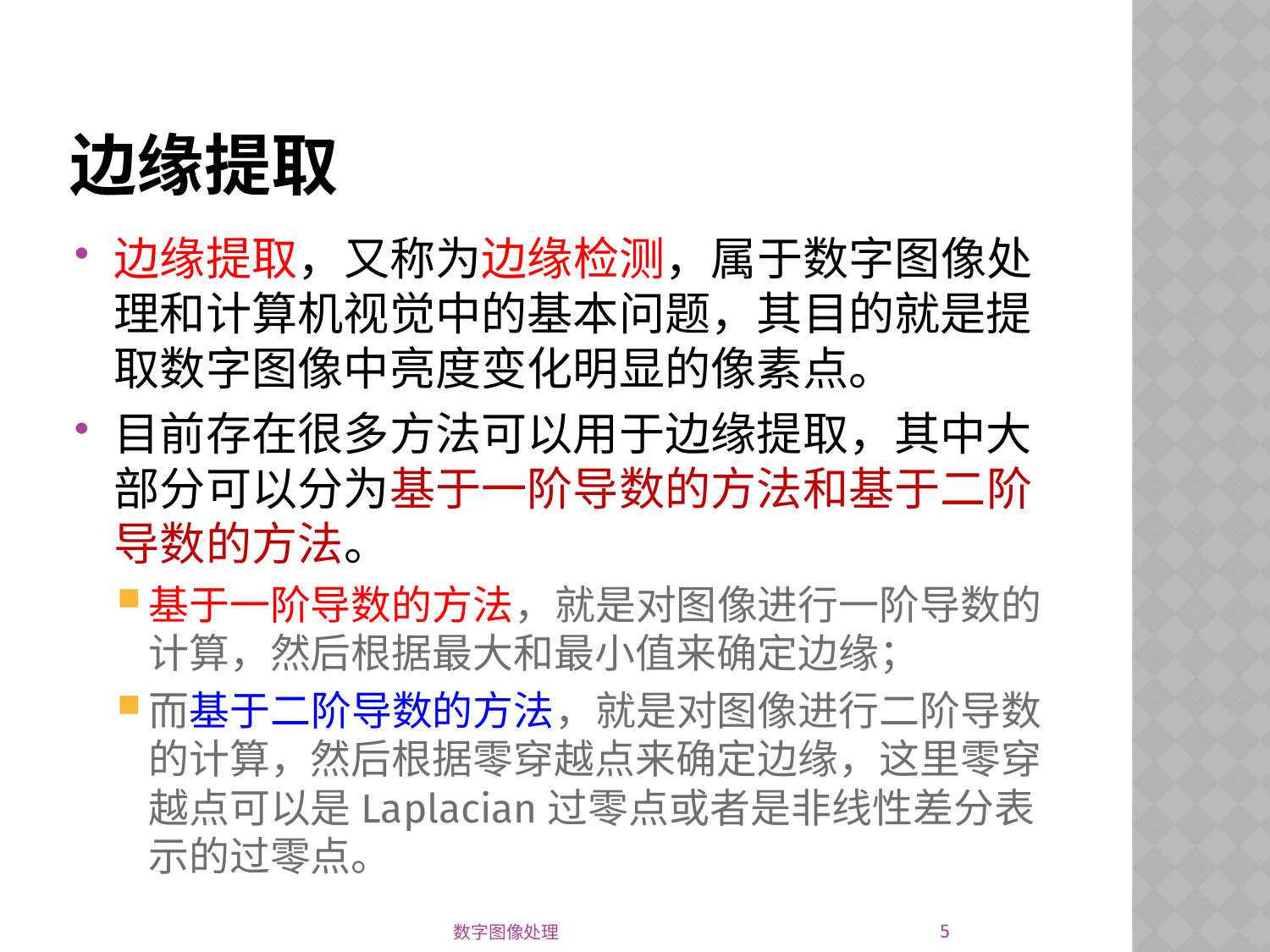

# 边缘提取
边缘提取，又称为边缘检测，属于数字图像处理和计算机视觉中的基本问题，其目的就是提取数字图像中亮度变化明显的像素点。
目前存在很多方法可以用于边缘提取，其中大部分可以分为基于一阶导数的方法和基于二阶导数的方法。
基于一阶导数的方法，就是对图像进行一阶导数的计算，然后根据最大和最小值来确定边缘；
而基于二阶导数的方法，就是对图像进行二阶导数的计算，然后根据零穿越点来确定边缘，这里零穿越点可以是Laplacian过零点或者是非线性差分表示的过零点。
5
数字图像处理